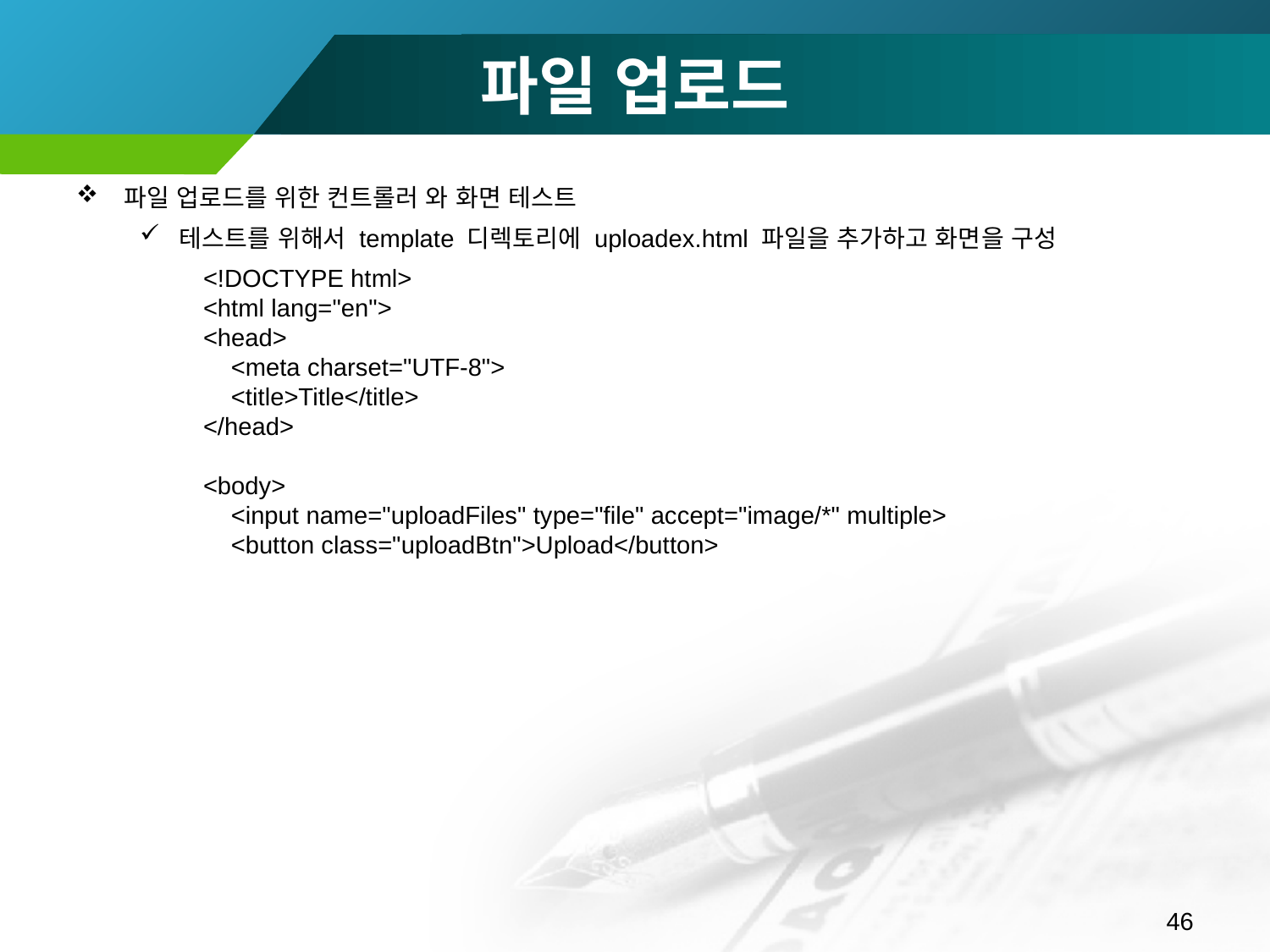

# 파일 업로드
파일 업로드를 위한 컨트롤러 와 화면 테스트
테스트를 위해서 template 디렉토리에 uploadex.html 파일을 추가하고 화면을 구성
<!DOCTYPE html>
<html lang="en">
<head>
    <meta charset="UTF-8">
    <title>Title</title>
</head>

<body>
    <input name="uploadFiles" type="file" accept="image/*" multiple>
    <button class="uploadBtn">Upload</button>
46